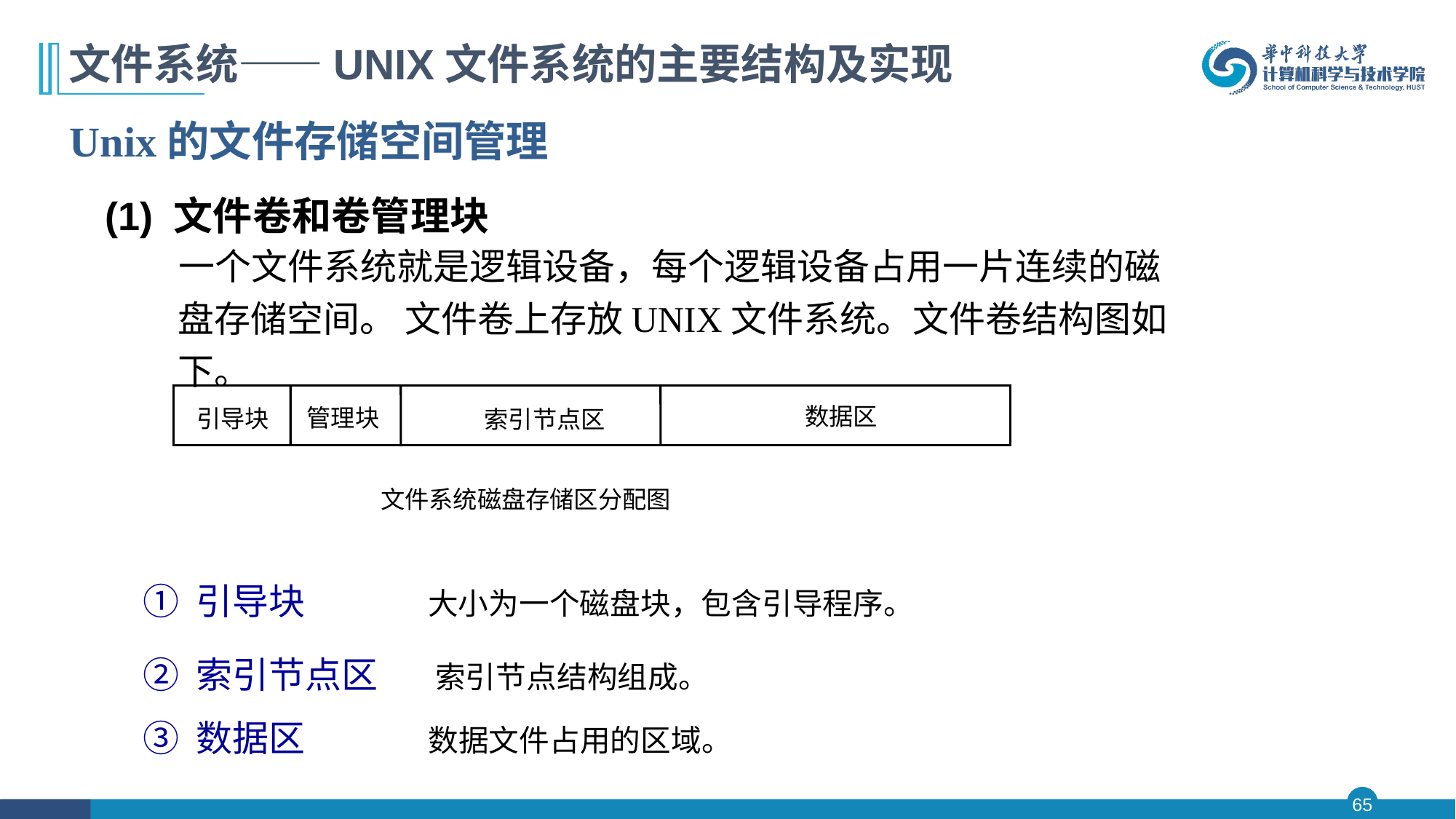

# 文件系统——UNIX文件系统的主要结构及实现
Unix的文件存储空间管理
(1) 文件卷和卷管理块
    一个文件系统就是逻辑设备，每个逻辑设备占用一片连续的磁盘存储空间。 文件卷上存放UNIX文件系统。文件卷结构图如下。
数据区

管理块

  索引节点区
引导块
文件系统磁盘存储区分配图
① 引导块               大小为一个磁盘块，包含引导程序。
② 索引节点区       索引节点结构组成。
③ 数据区               数据文件占用的区域。